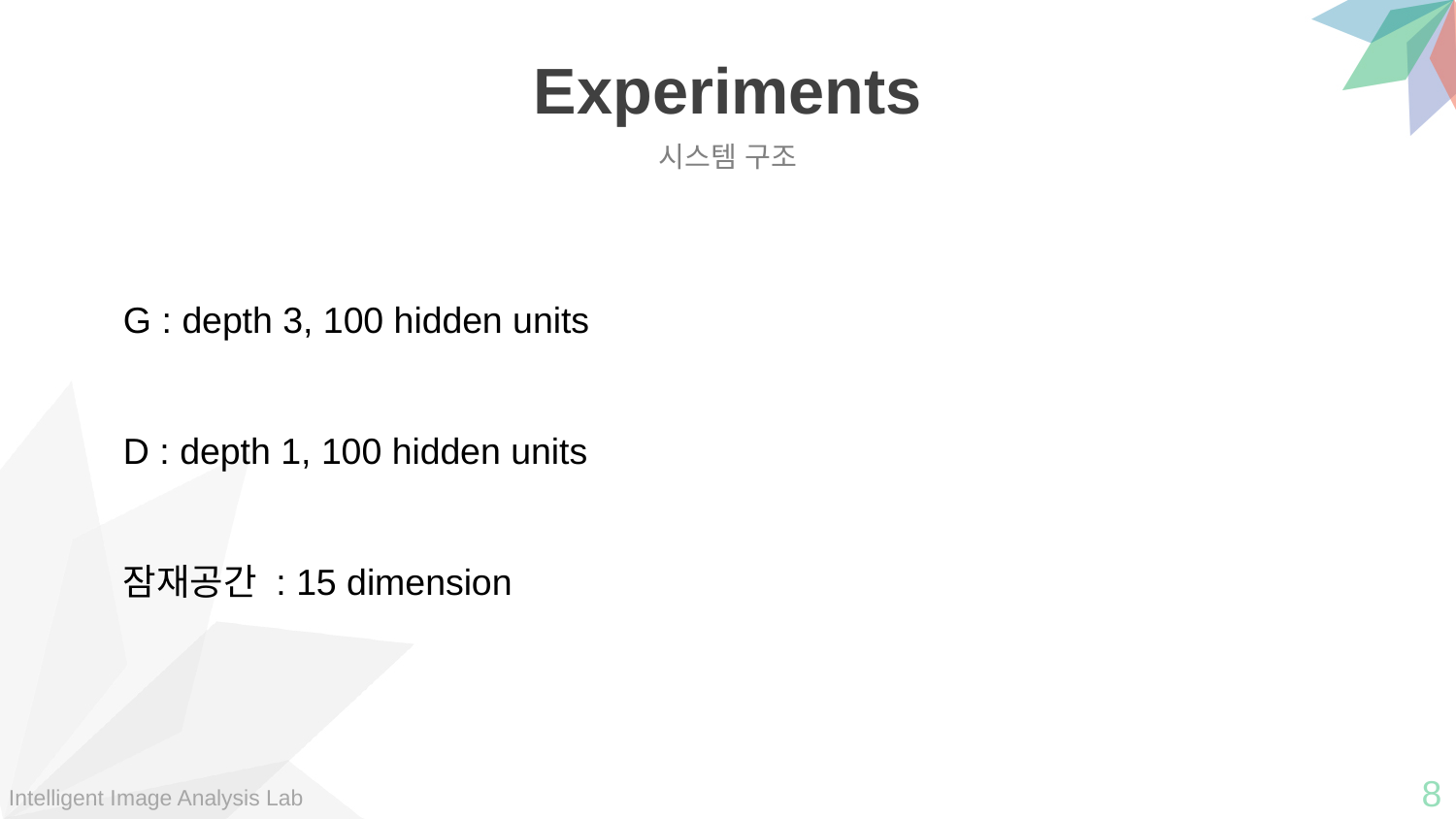

Experiments
시스템 구조
G : depth 3, 100 hidden units
D : depth 1, 100 hidden units
잠재공간 : 15 dimension
8